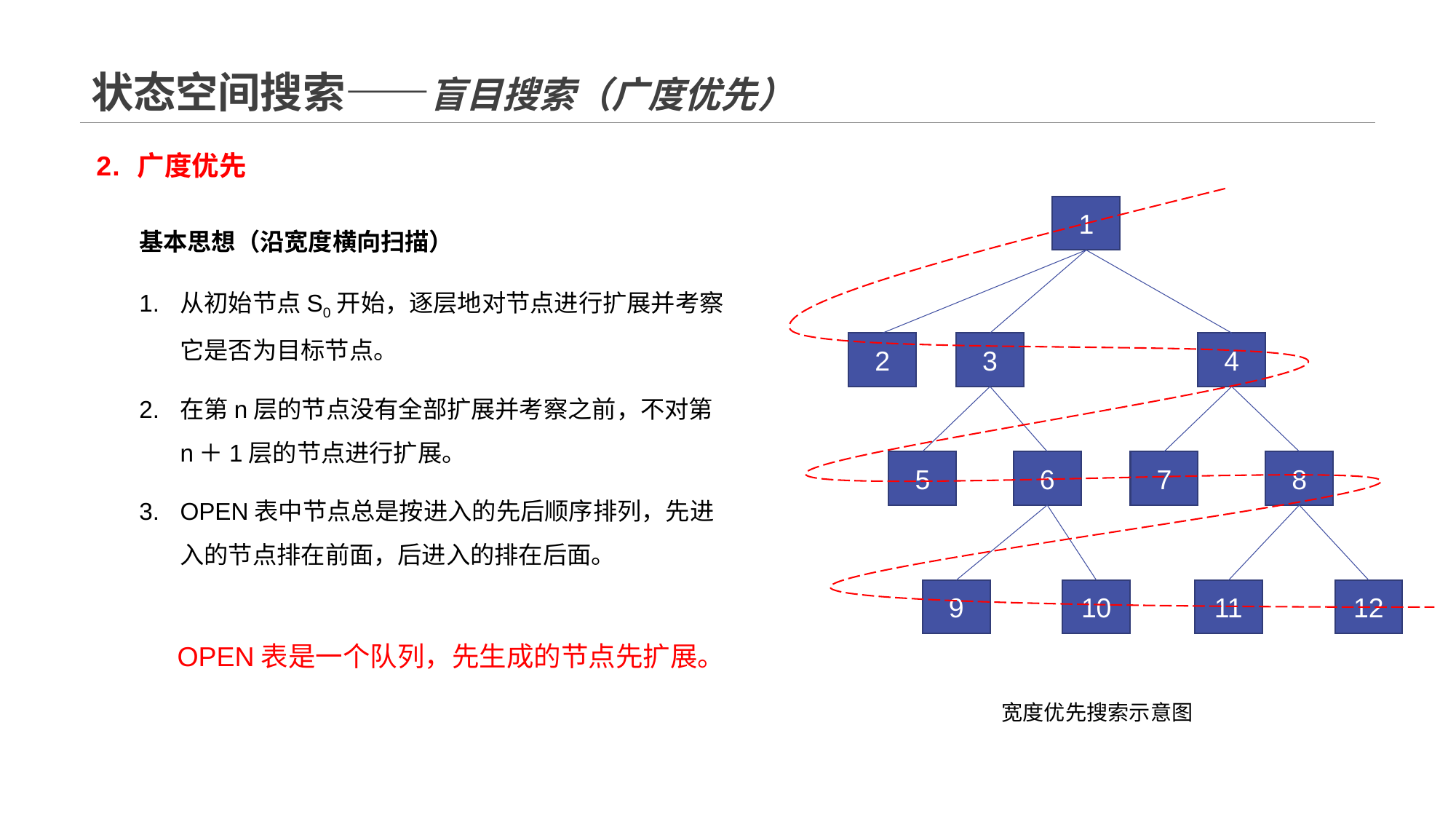

# 状态空间搜索——盲目搜索（广度优先）
广度优先

1
基本思想（沿宽度横向扫描）
从初始节点S0开始，逐层地对节点进行扩展并考察它是否为目标节点。
在第n层的节点没有全部扩展并考察之前，不对第n＋1层的节点进行扩展。
OPEN表中节点总是按进入的先后顺序排列，先进入的节点排在前面，后进入的排在后面。
2
3
4
5
6
7
8
9
10
11
12
OPEN表是一个队列，先生成的节点先扩展。
宽度优先搜索示意图